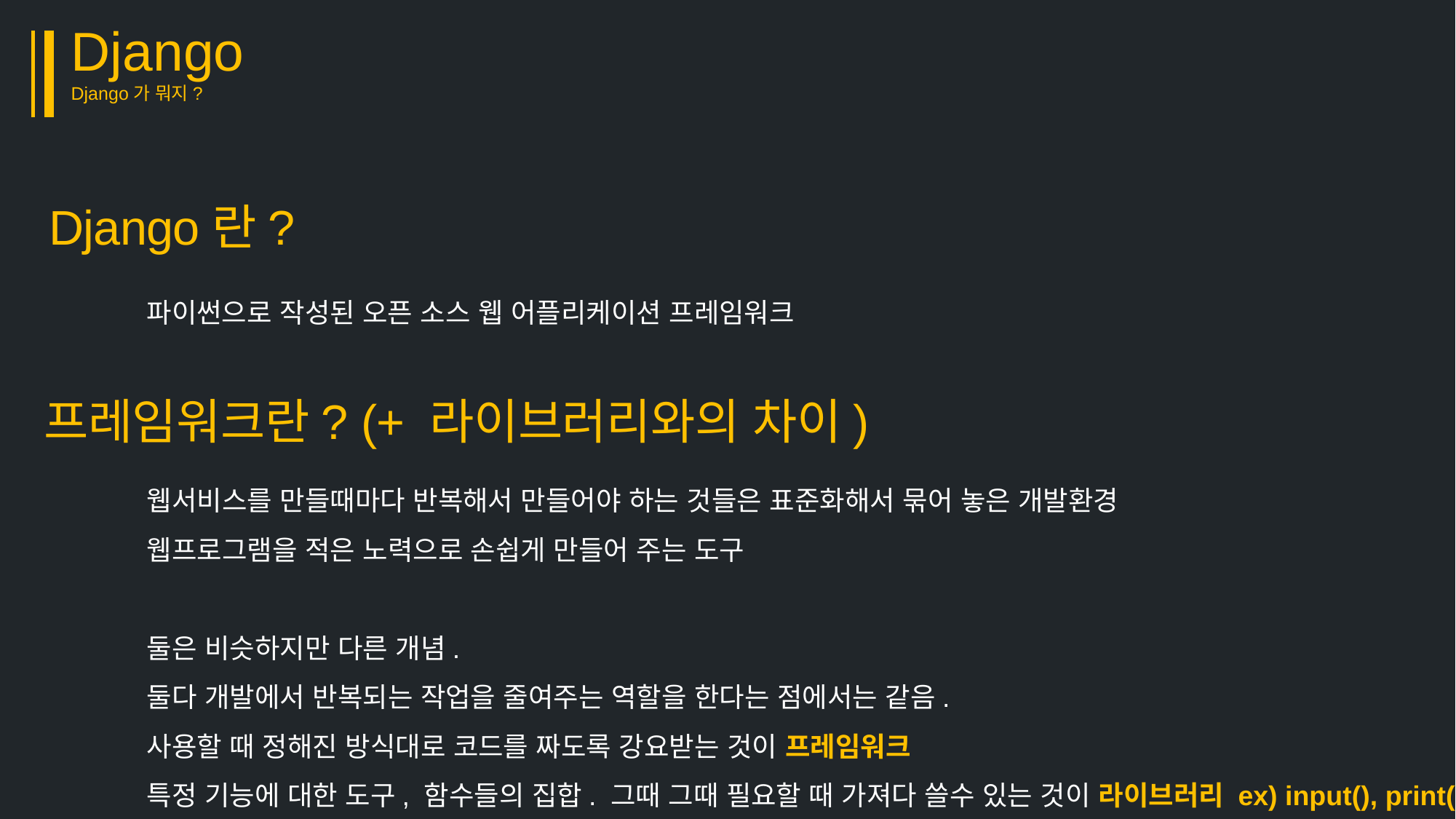

Django
Django가 뭐지?
Django란?

파이썬으로 작성된 오픈 소스 웹 어플리케이션 프레임워크
프레임워크란? (+ 라이브러리와의 차이)
웹서비스를 만들때마다 반복해서 만들어야 하는 것들은 표준화해서 묶어 놓은 개발환경
웹프로그램을 적은 노력으로 손쉽게 만들어 주는 도구

둘은 비슷하지만 다른 개념.
둘다 개발에서 반복되는 작업을 줄여주는 역할을 한다는 점에서는 같음.
사용할 때 정해진 방식대로 코드를 짜도록 강요받는 것이 프레임워크
특정 기능에 대한 도구, 함수들의 집합. 그때 그때 필요할 때 가져다 쓸수 있는 것이 라이브러리 ex) input(), print()…